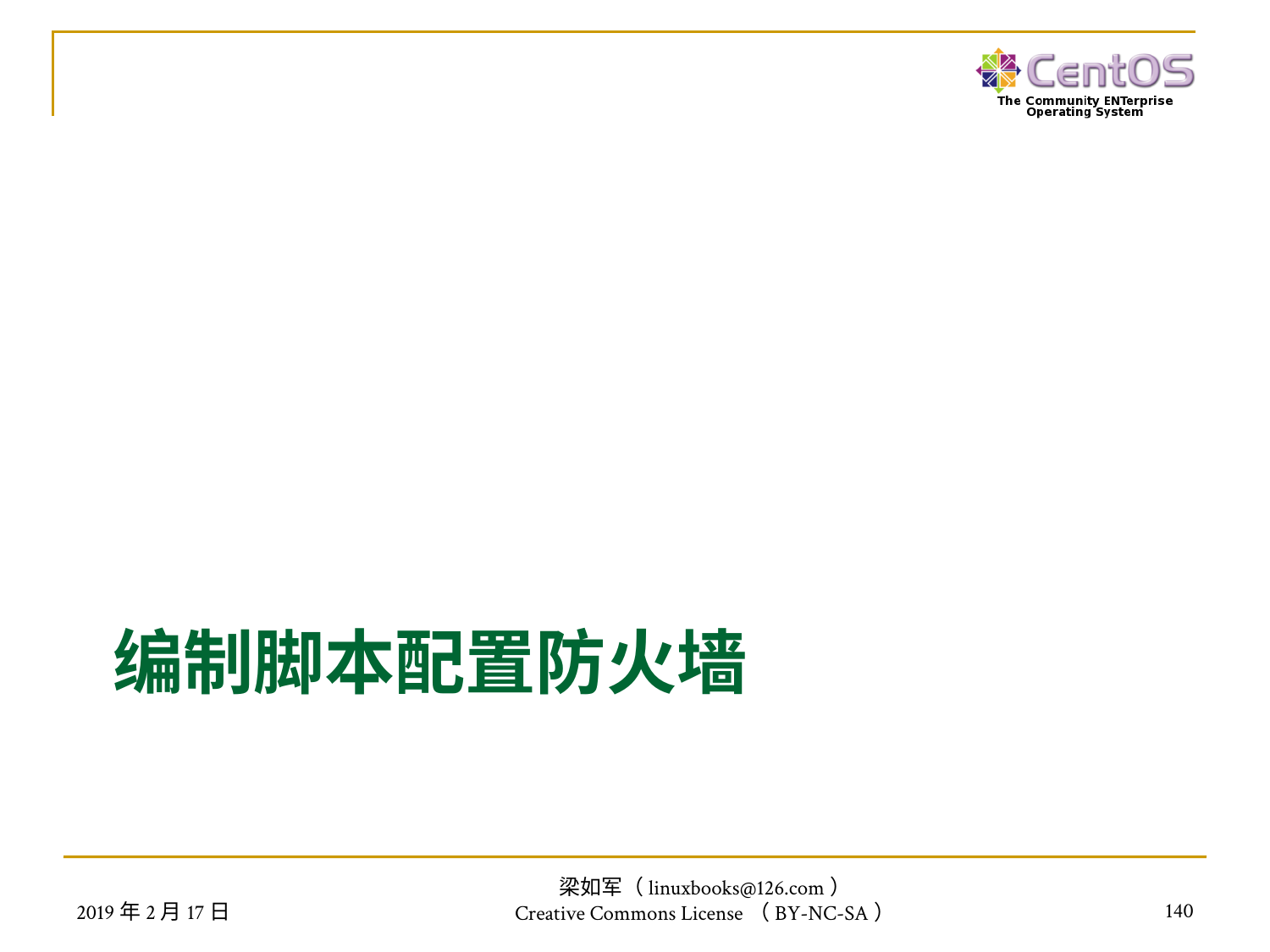

# 编制脚本配置防火墙
2019年2月17日
140
梁如军（linuxbooks@126.com）
Creative Commons License（BY-NC-SA）